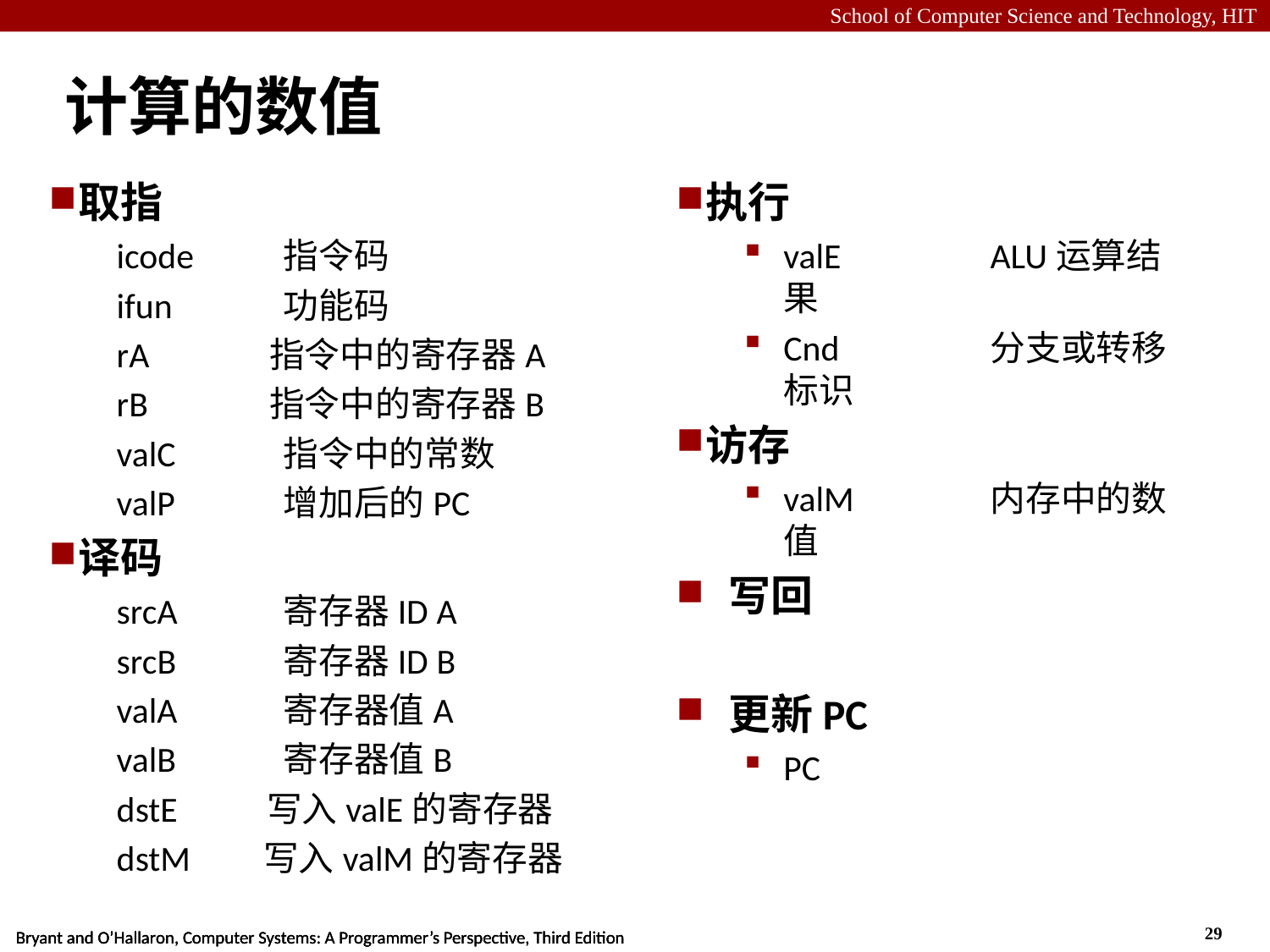

# 计算的数值
取指
icode	指令码
ifun	功能码
rA	             指令中的寄存器A
rB	             指令中的寄存器B
valC	指令中的常数
valP	增加后的PC
译码
srcA	寄存器ID A
srcB	寄存器ID B
valA	寄存器值A
valB	寄存器值B
dstE          写入valE的寄存器
dstM        写入valM的寄存器

执行
valE	ALU运算结果
Cnd	分支或转移标识
访存
valM	内存中的数值
写回

更新PC
PC